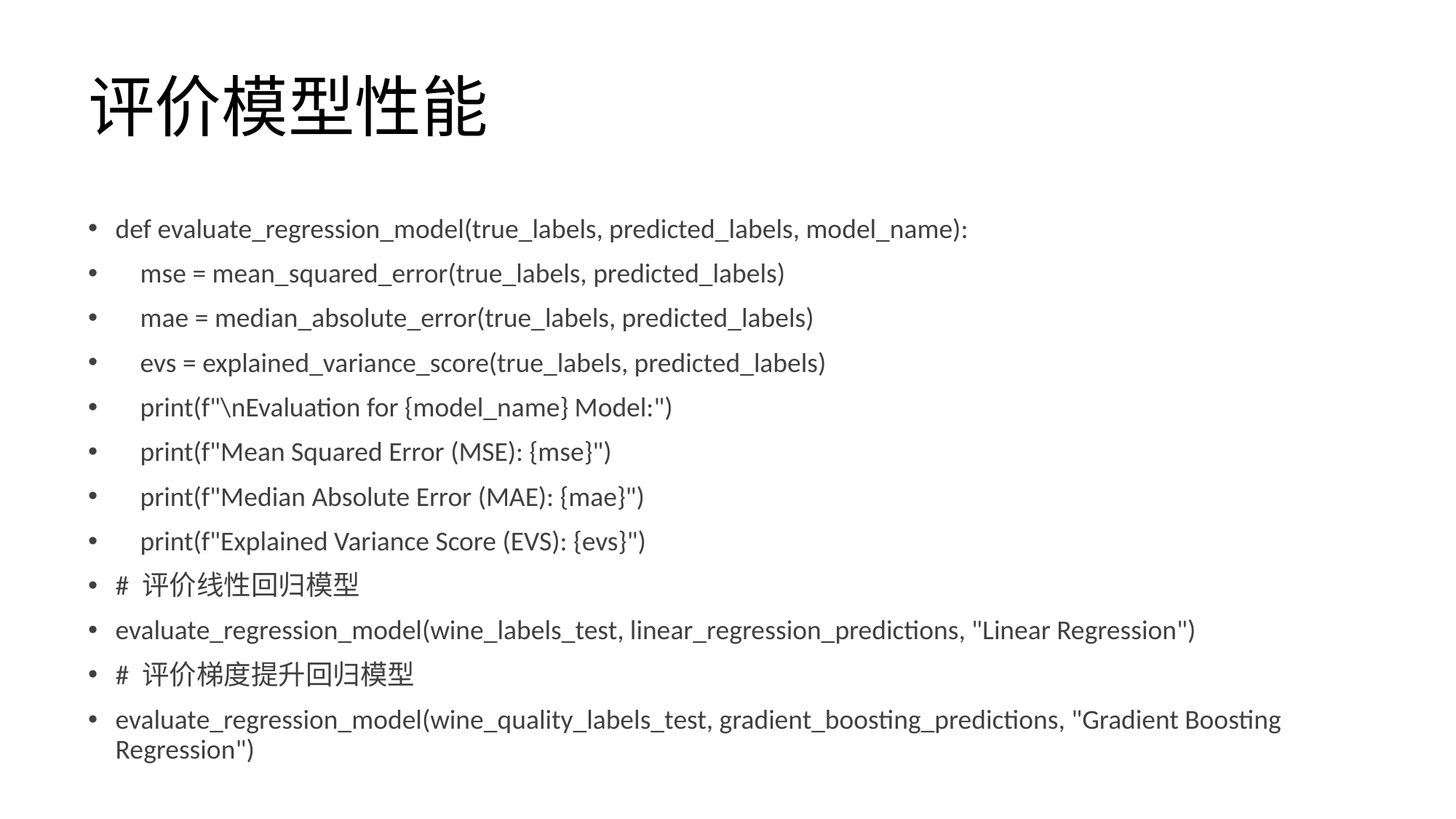

# 评价模型性能
def evaluate_regression_model(true_labels, predicted_labels, model_name):
    mse = mean_squared_error(true_labels, predicted_labels)
    mae = median_absolute_error(true_labels, predicted_labels)
    evs = explained_variance_score(true_labels, predicted_labels)
    print(f"\nEvaluation for {model_name} Model:")
    print(f"Mean Squared Error (MSE): {mse}")
    print(f"Median Absolute Error (MAE): {mae}")
    print(f"Explained Variance Score (EVS): {evs}")
# 评价线性回归模型
evaluate_regression_model(wine_labels_test, linear_regression_predictions, "Linear Regression")
# 评价梯度提升回归模型
evaluate_regression_model(wine_quality_labels_test, gradient_boosting_predictions, "Gradient Boosting Regression")